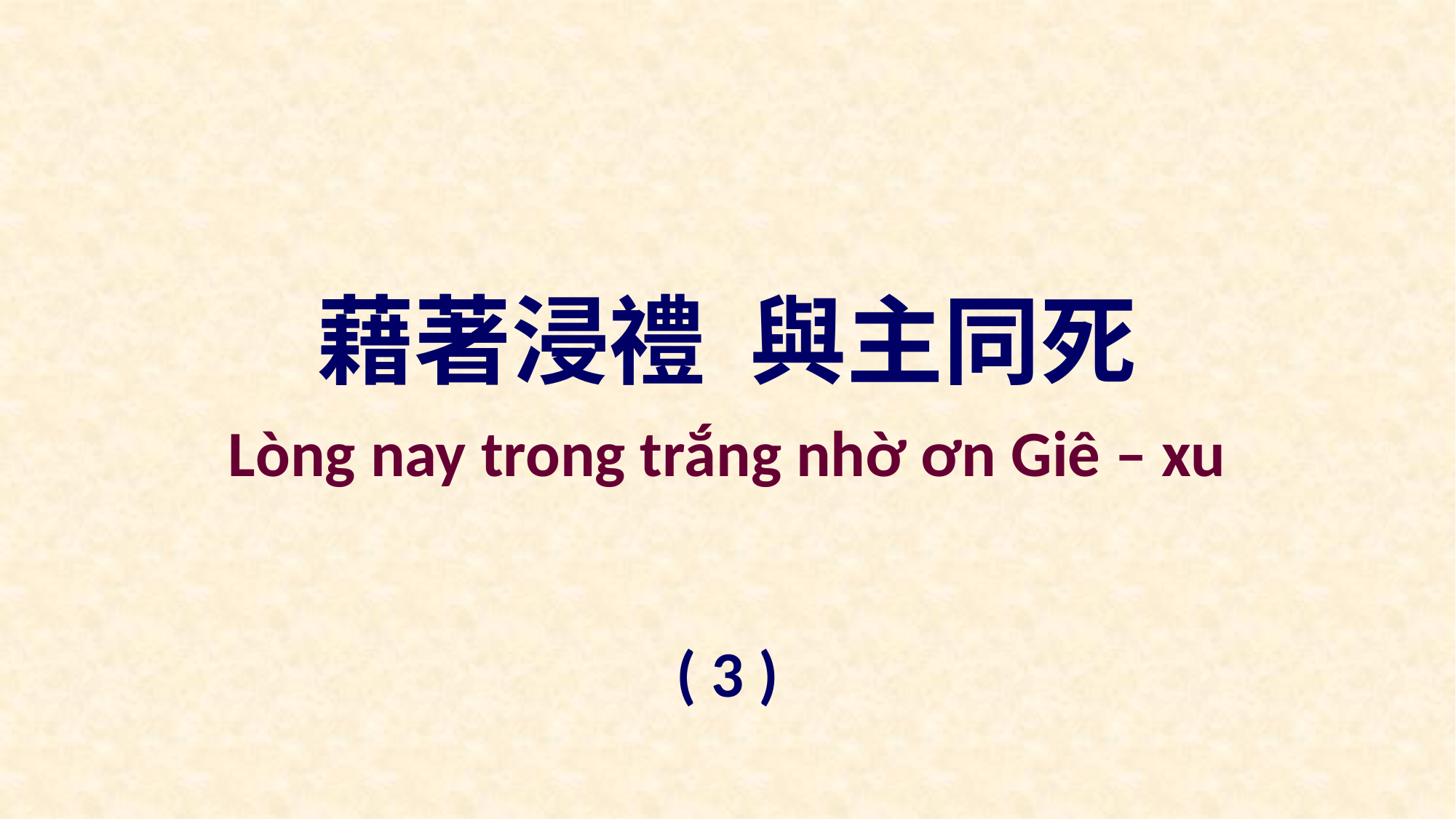

藉著浸禮  與主同死
Lòng nay trong trắng nhờ ơn Giê – xu
( 3 )